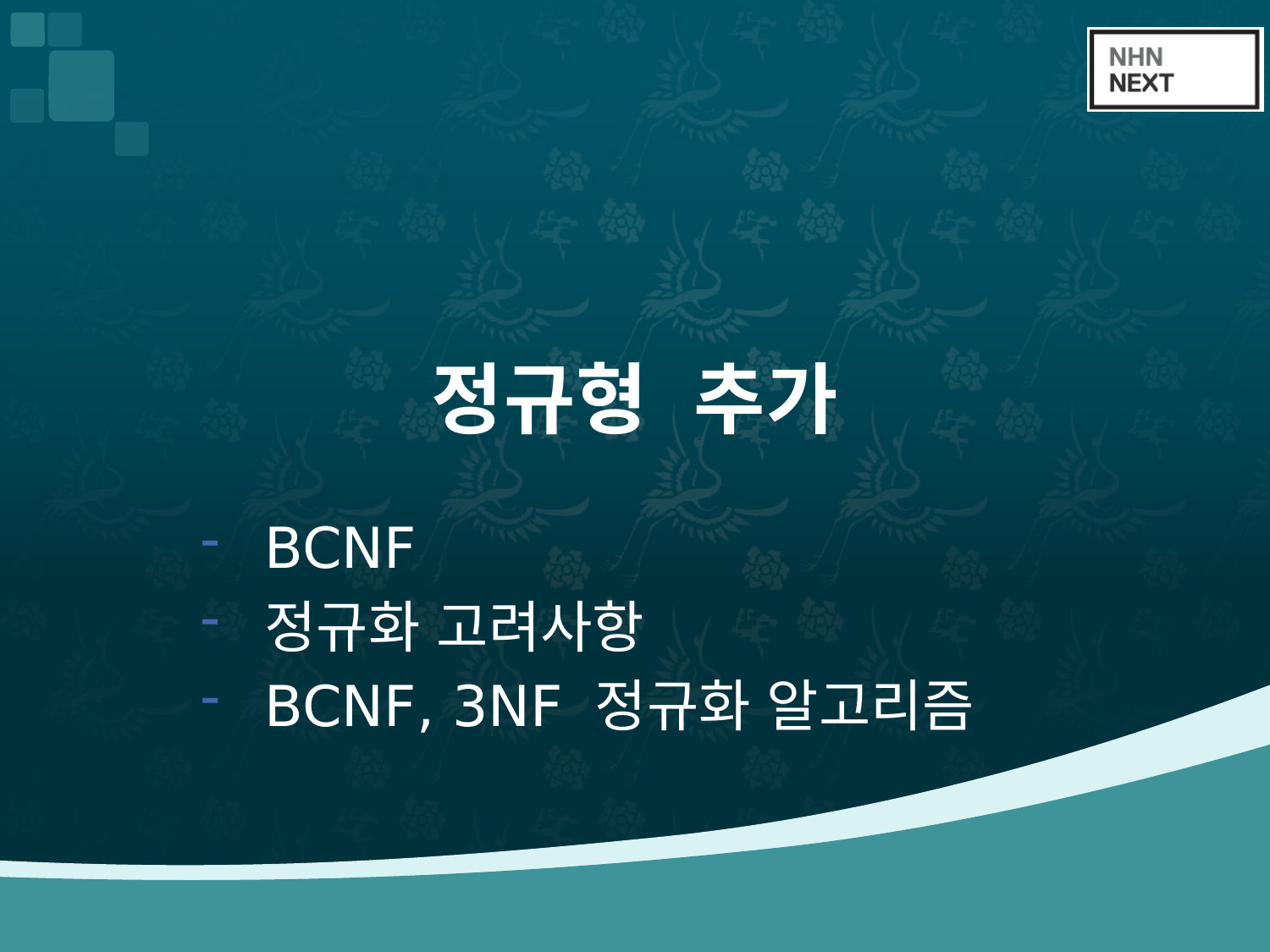

# 정규형  추가
BCNF
정규화 고려사항
BCNF, 3NF 정규화 알고리즘